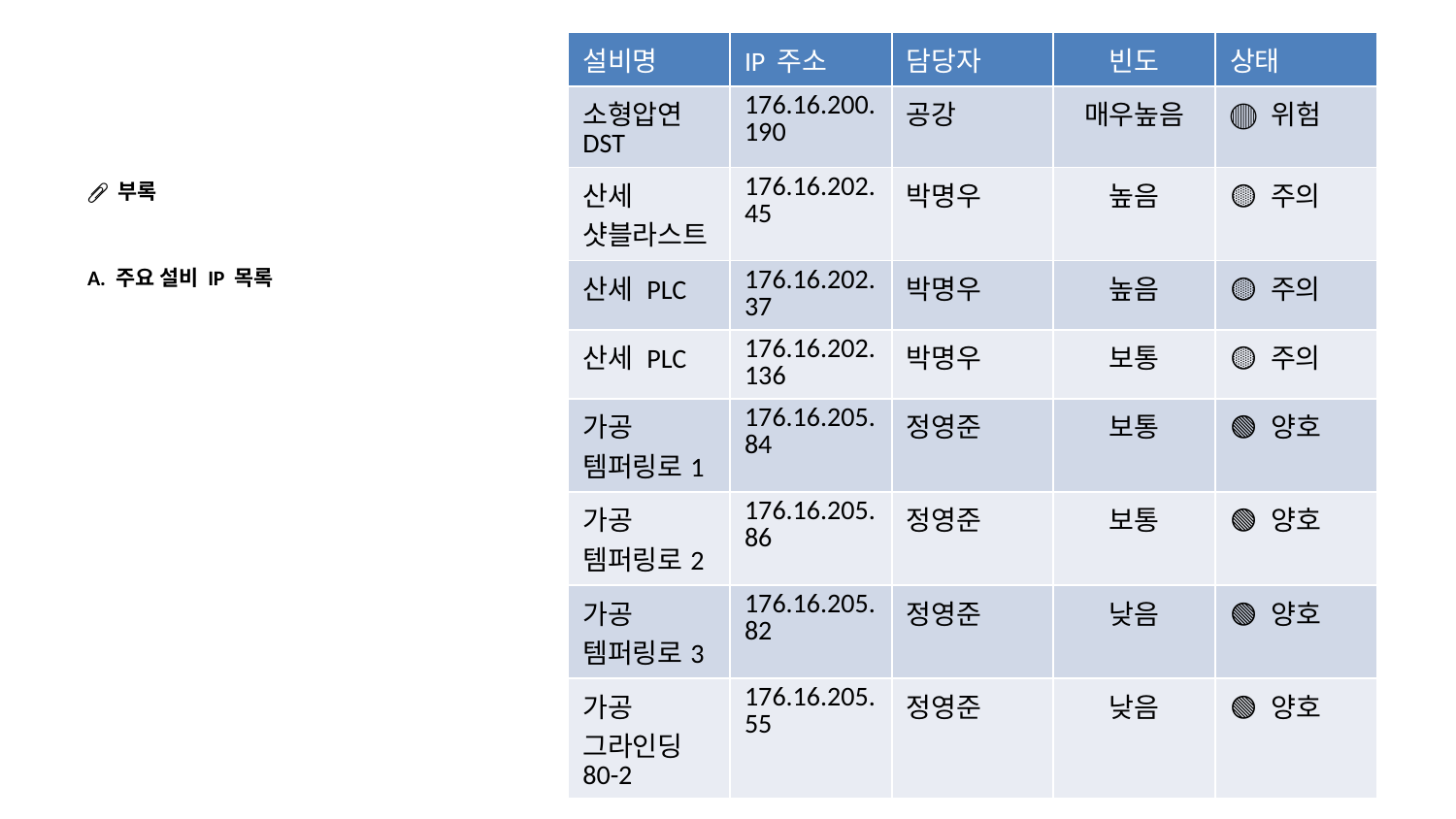

| 설비명 | IP 주소 | 담당자 | 빈도 | 상태 |
| --- | --- | --- | --- | --- |
| 소형압연 DST | 176.16.200.190 | 공강 | 매우높음 | 🔴 위험 |
| 산세 샷블라스트 | 176.16.202.45 | 박명우 | 높음 | 🟡 주의 |
| 산세 PLC | 176.16.202.37 | 박명우 | 높음 | 🟡 주의 |
| 산세 PLC | 176.16.202.136 | 박명우 | 보통 | 🟡 주의 |
| 가공 템퍼링로1 | 176.16.205.84 | 정영준 | 보통 | 🟢 양호 |
| 가공 템퍼링로2 | 176.16.205.86 | 정영준 | 보통 | 🟢 양호 |
| 가공 템퍼링로3 | 176.16.205.82 | 정영준 | 낮음 | 🟢 양호 |
| 가공 그라인딩80-2 | 176.16.205.55 | 정영준 | 낮음 | 🟢 양호 |
📎 부록
A. 주요 설비 IP 목록